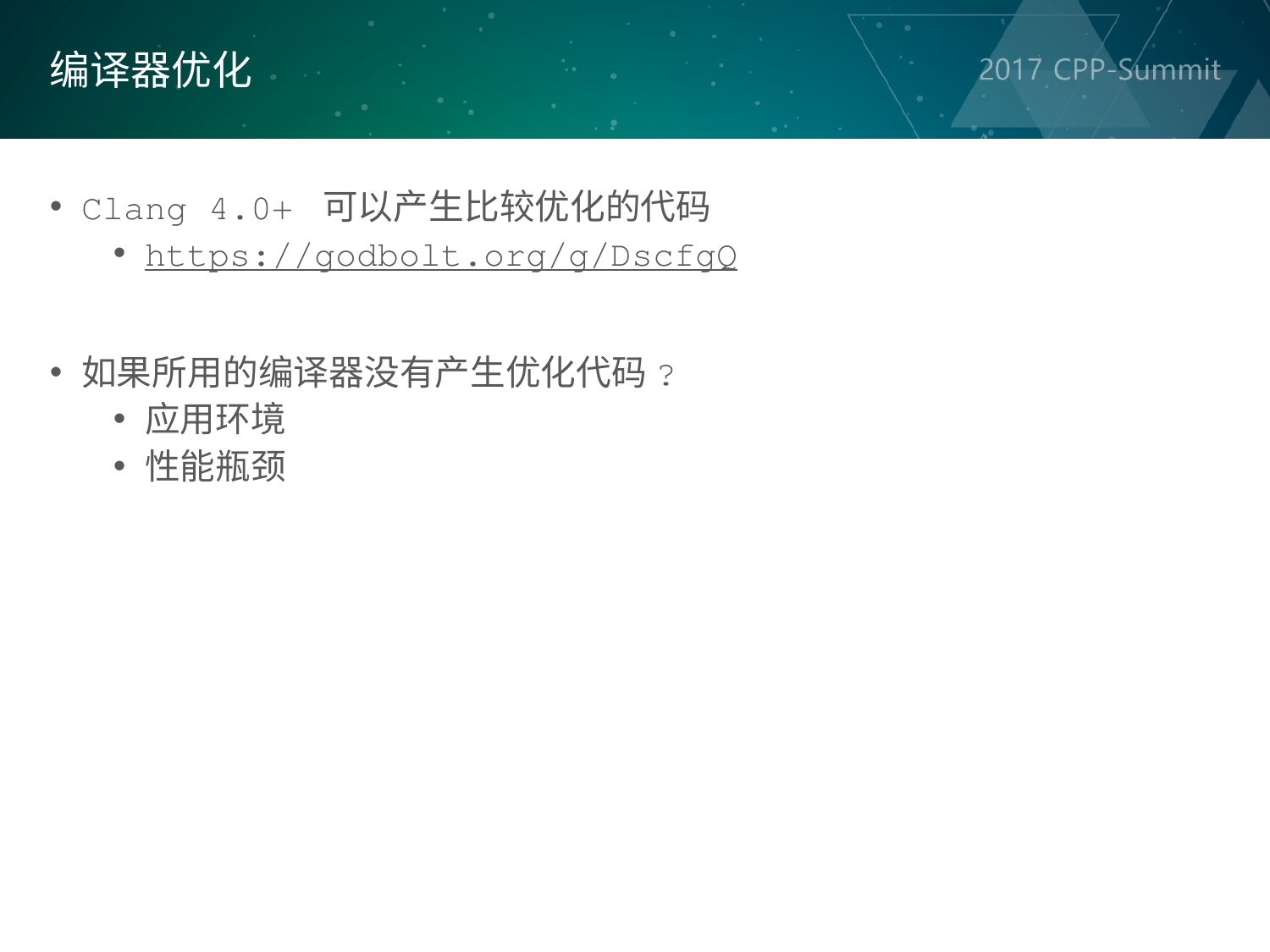

编译器优化
Clang 4.0+ 可以产生比较优化的代码
https://godbolt.org/g/DscfgQ

如果所用的编译器没有产生优化代码?
应用环境
性能瓶颈